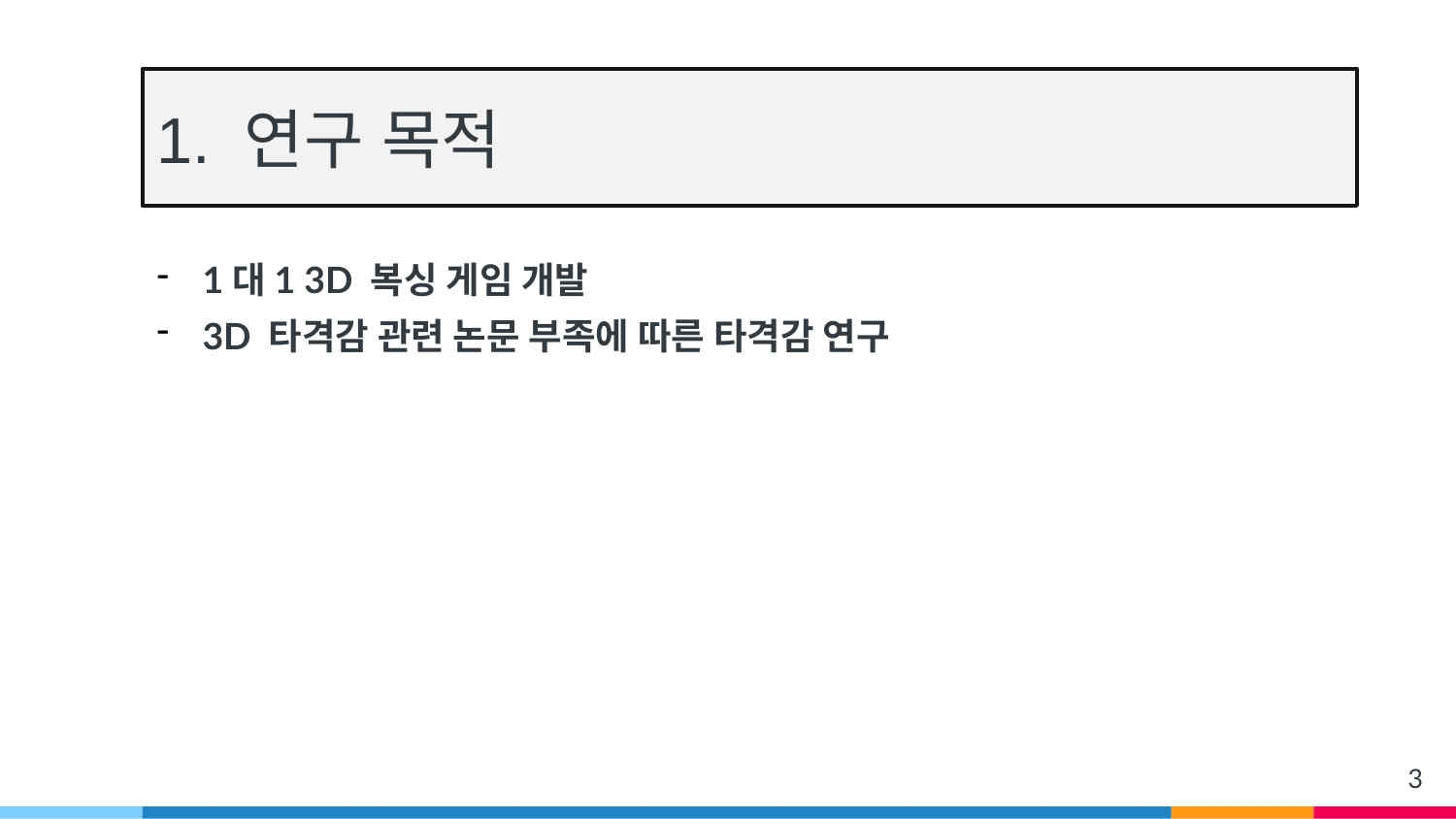

# 1. 연구 목적
1대1 3D 복싱 게임 개발
3D 타격감 관련 논문 부족에 따른 타격감 연구
3